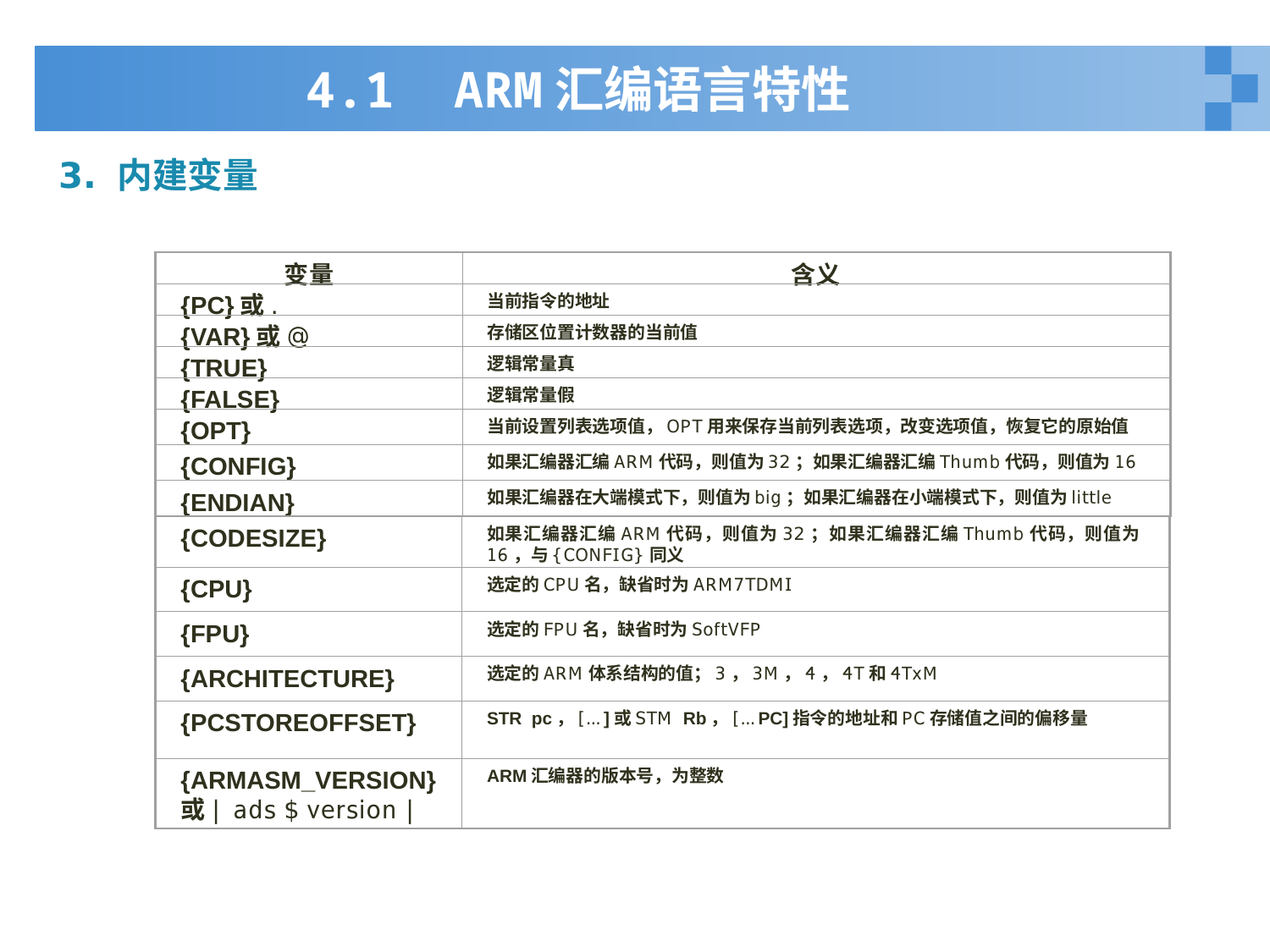

# 4.1  ARM汇编语言特性
3. 内建变量

变量

含义

{PC}或.

当前指令的地址

{VAR}或@

存储区位置计数器的当前值

{TRUE}

逻辑常量真

{FALSE}

逻辑常量假

{OPT}

当前设置列表选项值，OPT用来保存当前列表选项，改变选项值，恢复它的原始值

{CONFIG}

如果汇编器汇编ARM代码，则值为32；如果汇编器汇编Thumb代码，则值为16

{ENDIAN}

如果汇编器在大端模式下，则值为big；如果汇编器在小端模式下，则值为little

{CODESIZE}

如果汇编器汇编ARM代码，则值为32；如果汇编器汇编Thumb代码，则值为16，与{CONFIG}同义

{CPU}

选定的CPU名，缺省时为ARM7TDMI

{FPU}

选定的FPU名，缺省时为SoftVFP

{ARCHITECTURE}

选定的ARM体系结构的值；3，3M，4，4T和4TxM

{PCSTOREOFFSET}

STR  pc，[…]或STM  Rb，[…PC]指令的地址和PC存储值之间的偏移量

{ARMASM_VERSION}
或| ads $ version |

ARM汇编器的版本号，为整数